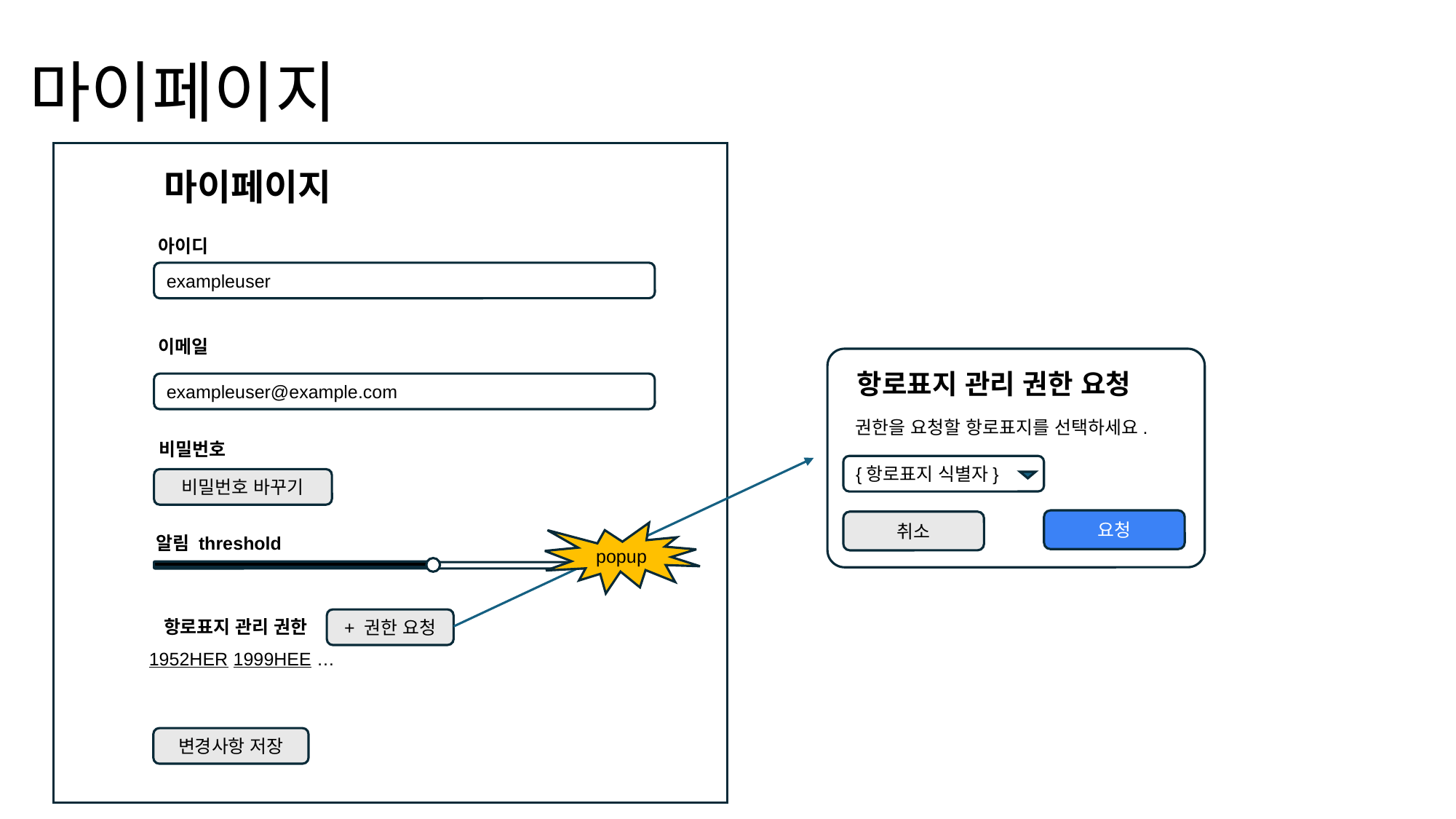

# 마이페이지

마이페이지
아이디
exampleuser
이메일

항로표지 관리 권한 요청
exampleuser@example.com
권한을 요청할 항로표지를 선택하세요.
비밀번호
{항로표지 식별자}
비밀번호 바꾸기

요청
취소
popup
알림 threshold

+ 권한 요청
항로표지 관리 권한
1952HER 1999HEE …
변경사항 저장